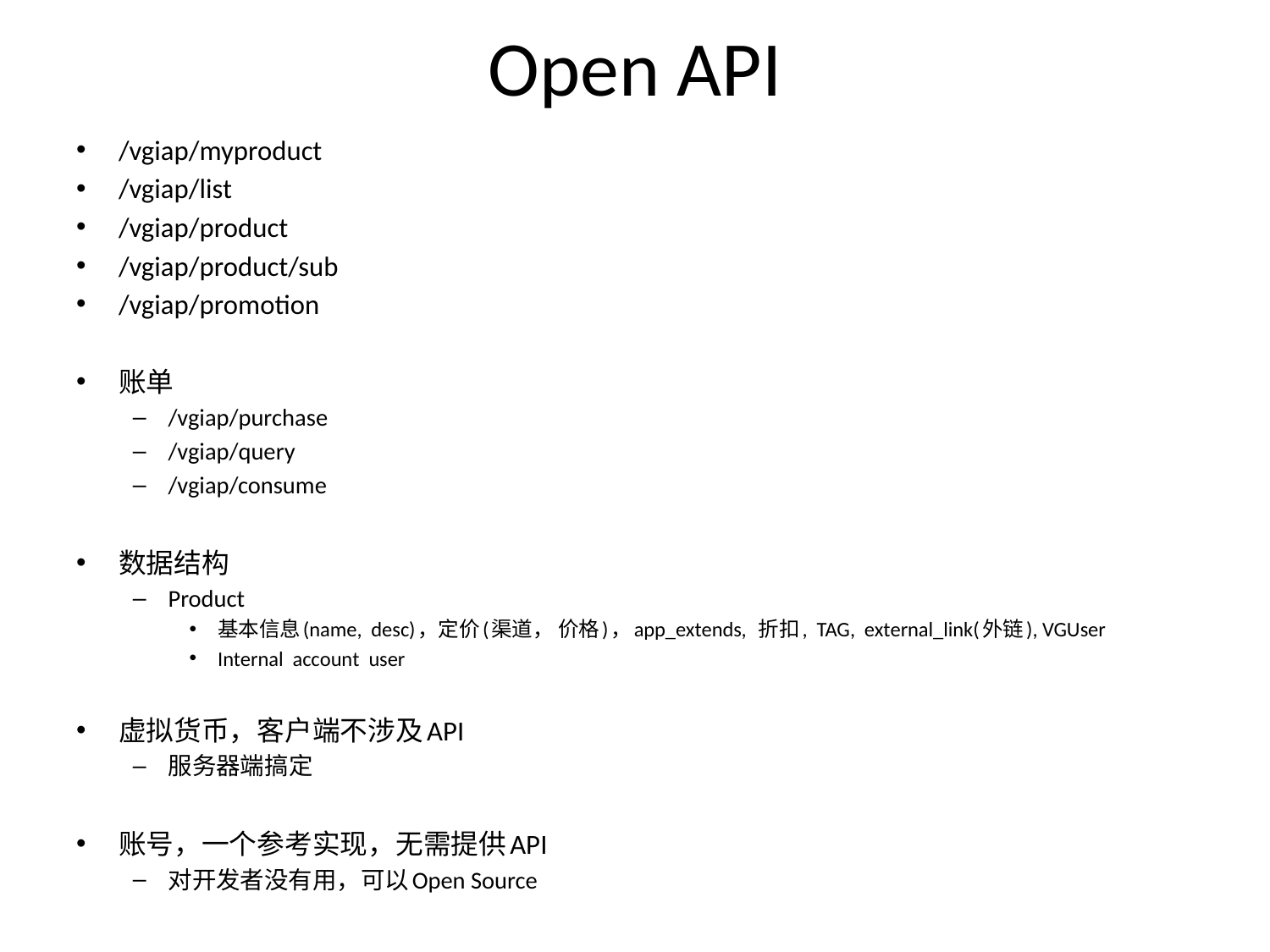

# Open API
/vgiap/myproduct
/vgiap/list
/vgiap/product
/vgiap/product/sub
/vgiap/promotion

账单
/vgiap/purchase
/vgiap/query
/vgiap/consume

数据结构
Product
基本信息(name,  desc)，定价(渠道， 价格)，app_extends,  折扣,  TAG,  external_link(外链), VGUser
Internal  account  user

虚拟货币，客户端不涉及API
服务器端搞定

账号，一个参考实现，无需提供API
对开发者没有用，可以Open Source